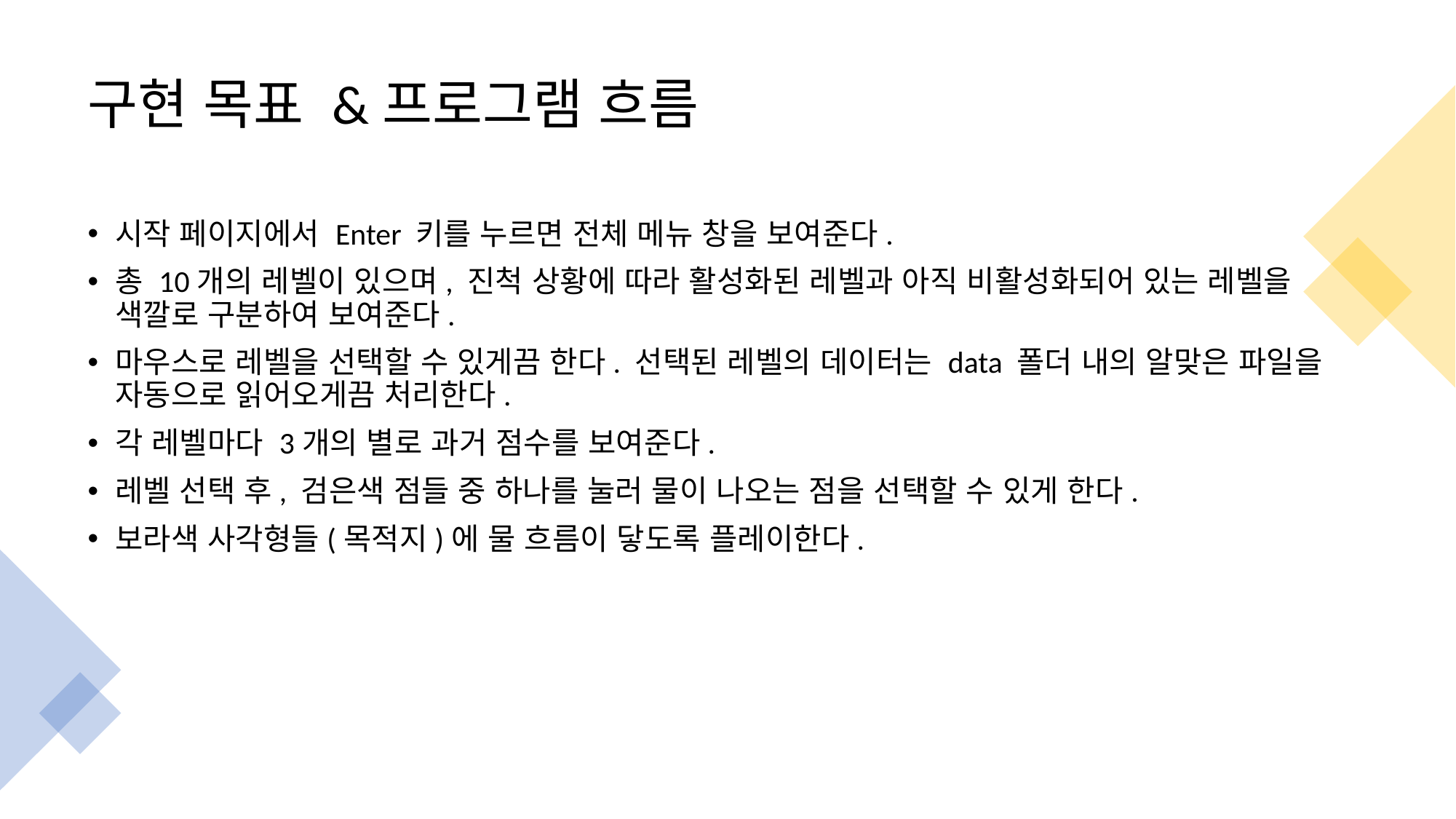

# 구현 목표 &프로그램 흐름

시작 페이지에서 Enter 키를 누르면 전체 메뉴 창을 보여준다.
총 10개의 레벨이 있으며, 진척 상황에 따라 활성화된 레벨과 아직 비활성화되어 있는 레벨을 색깔로 구분하여 보여준다.
마우스로 레벨을 선택할 수 있게끔 한다. 선택된 레벨의 데이터는 data 폴더 내의 알맞은 파일을 자동으로 읽어오게끔 처리한다.
각 레벨마다 3개의 별로 과거 점수를 보여준다.
레벨 선택 후, 검은색 점들 중 하나를 눌러 물이 나오는 점을 선택할 수 있게 한다.
보라색 사각형들(목적지)에 물 흐름이 닿도록 플레이한다.